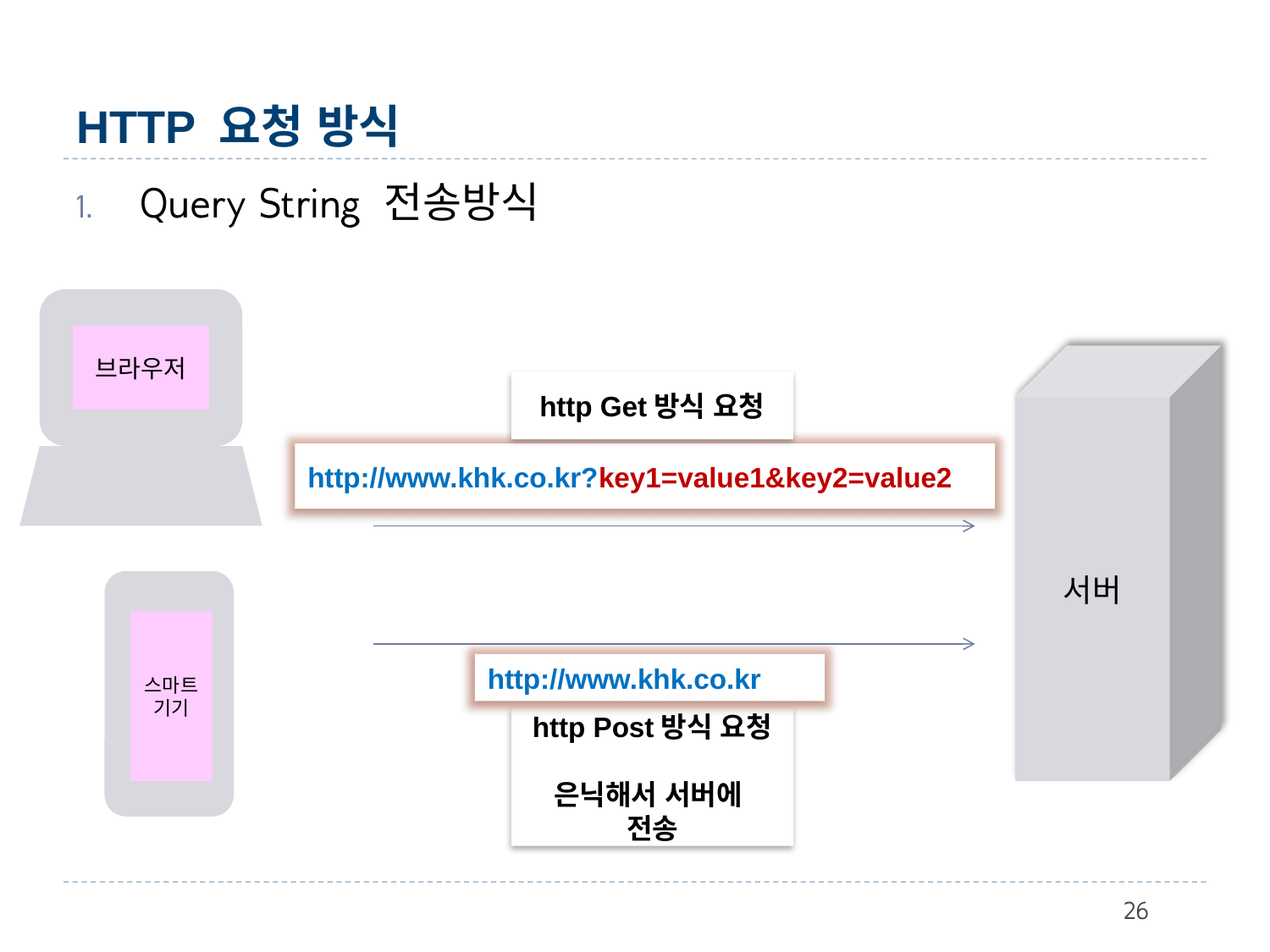

# HTTP 요청 방식
Query String 전송방식

브라우저
서버
http Get방식 요청
http://www.khk.co.kr?key1=value1&key2=value2

스마트
기기
http://www.khk.co.kr
http Post방식 요청

은닉해서 서버에
전송
26